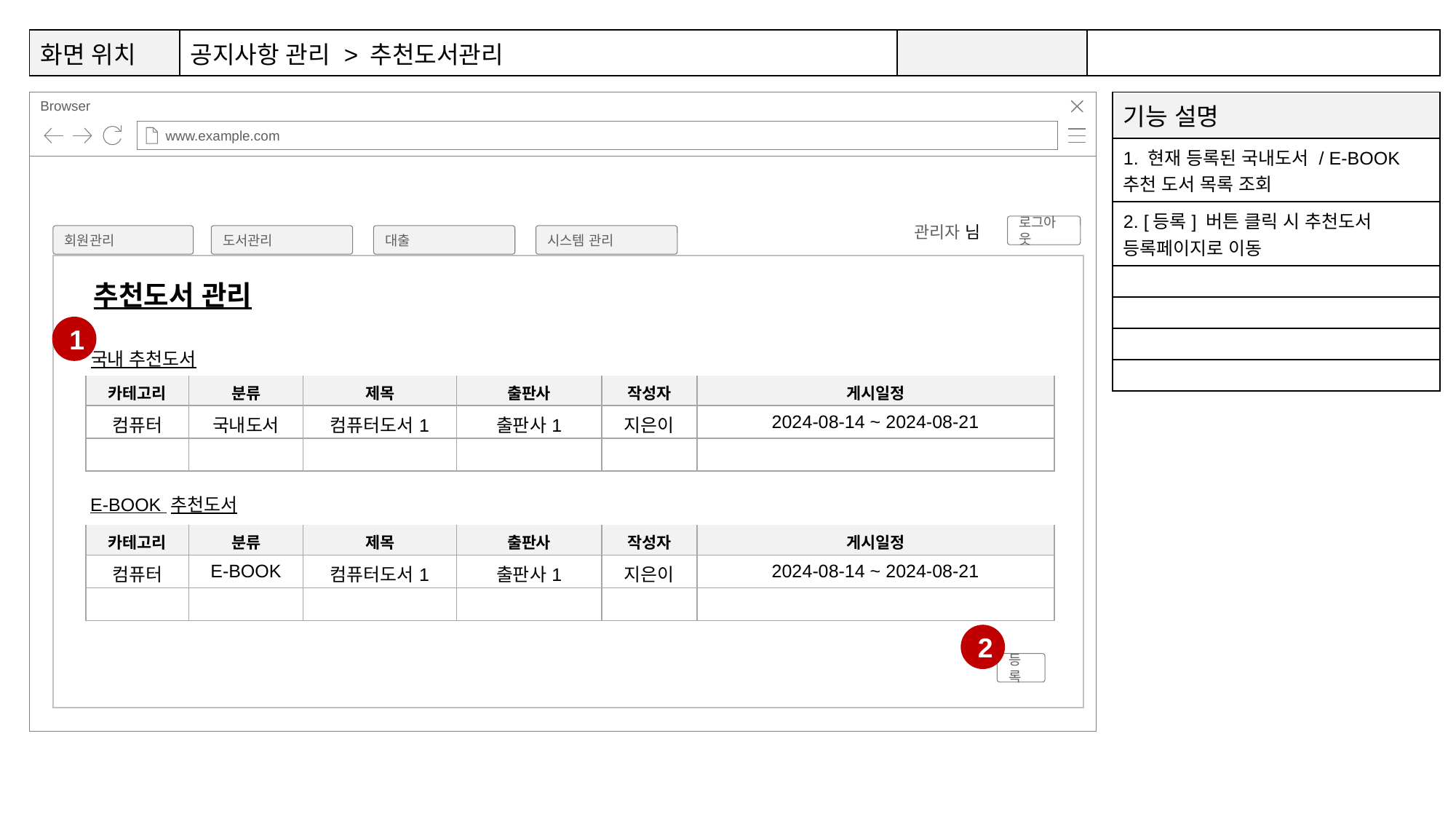

| 화면 위치 | 공지사항 관리 > 추천도서관리 |  |  |
| --- | --- | --- | --- |
3
4
5
8
9
6
7
| 기능 설명 |
| --- |
| 1. 현재 등록된 국내도서 / E-BOOK 추천 도서 목록 조회 |
| 2. [등록] 버튼 클릭 시 추천도서 등록페이지로 이동 |
|  |
|  |
|  |
|  |
관리자 님
로그아웃
시스템 관리
회원관리
도서관리
대출

추천도서 관리
1
국내 추천도서
| 카테고리 | 분류 | 제목 | 출판사 | 작성자 | 게시일정 |
| --- | --- | --- | --- | --- | --- |
| 컴퓨터 | 국내도서 | 컴퓨터도서1 | 출판사1 | 지은이 | 2024-08-14 ~ 2024-08-21 |
|  |  |  |  |  |  |
E-BOOK 추천도서
| 카테고리 | 분류 | 제목 | 출판사 | 작성자 | 게시일정 |
| --- | --- | --- | --- | --- | --- |
| 컴퓨터 | E-BOOK | 컴퓨터도서1 | 출판사1 | 지은이 | 2024-08-14 ~ 2024-08-21 |
|  |  |  |  |  |  |
2
등록